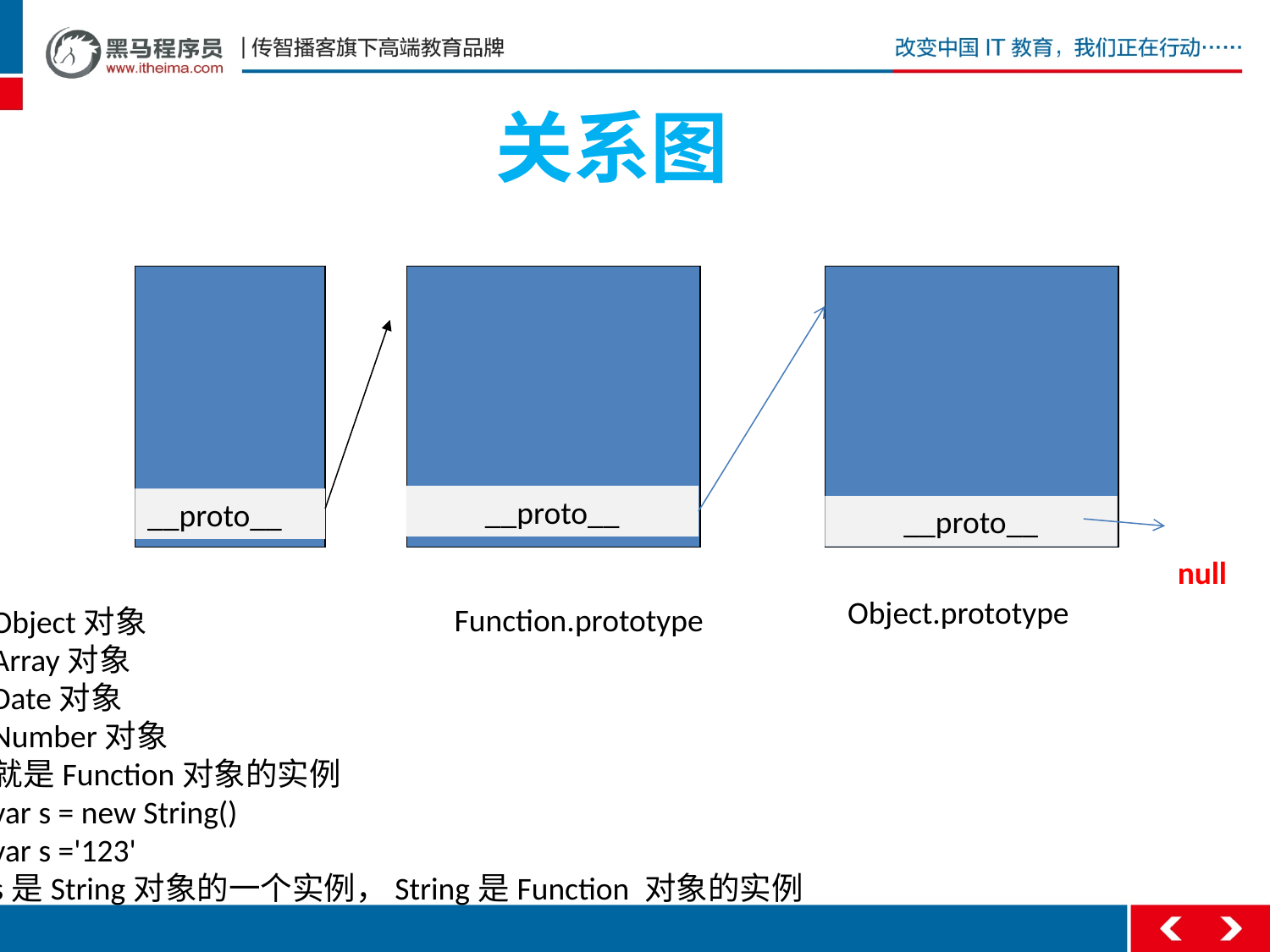

# 关系图

__proto__
__proto__
__proto__
null
Object.prototype
Function.prototype
Object对象
Array对象
Date对象
Number对象
就是Function对象的实例
var s = new String()
var s ='123'
s是String对象的一个实例，String是Function 对象的实例